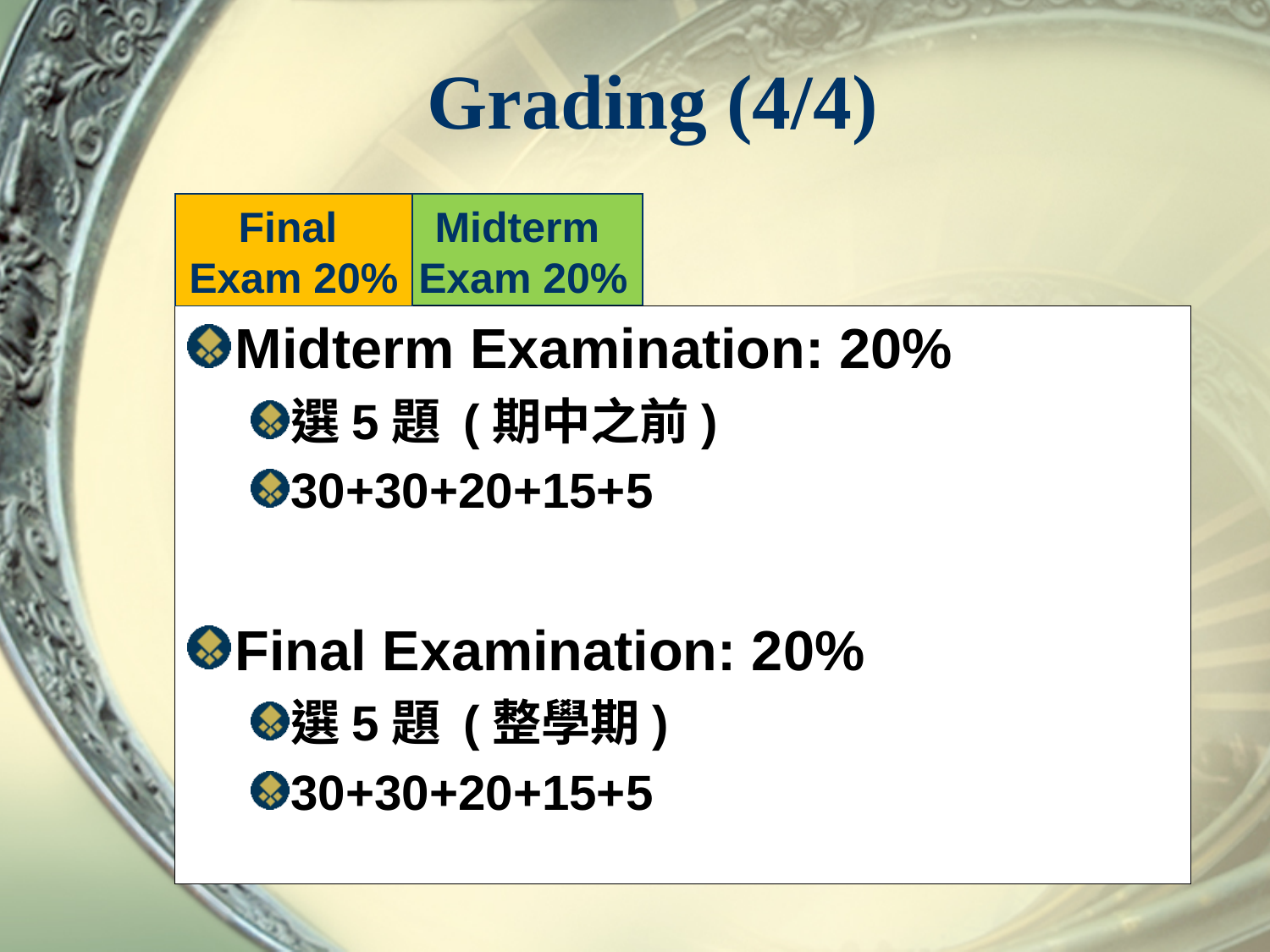

# Grading (4/4)
Final
Exam 20%
Midterm
Exam 20%
Midterm Examination: 20%
選5題 (期中之前)
30+30+20+15+5

Final Examination: 20%
選5題 (整學期)
30+30+20+15+5